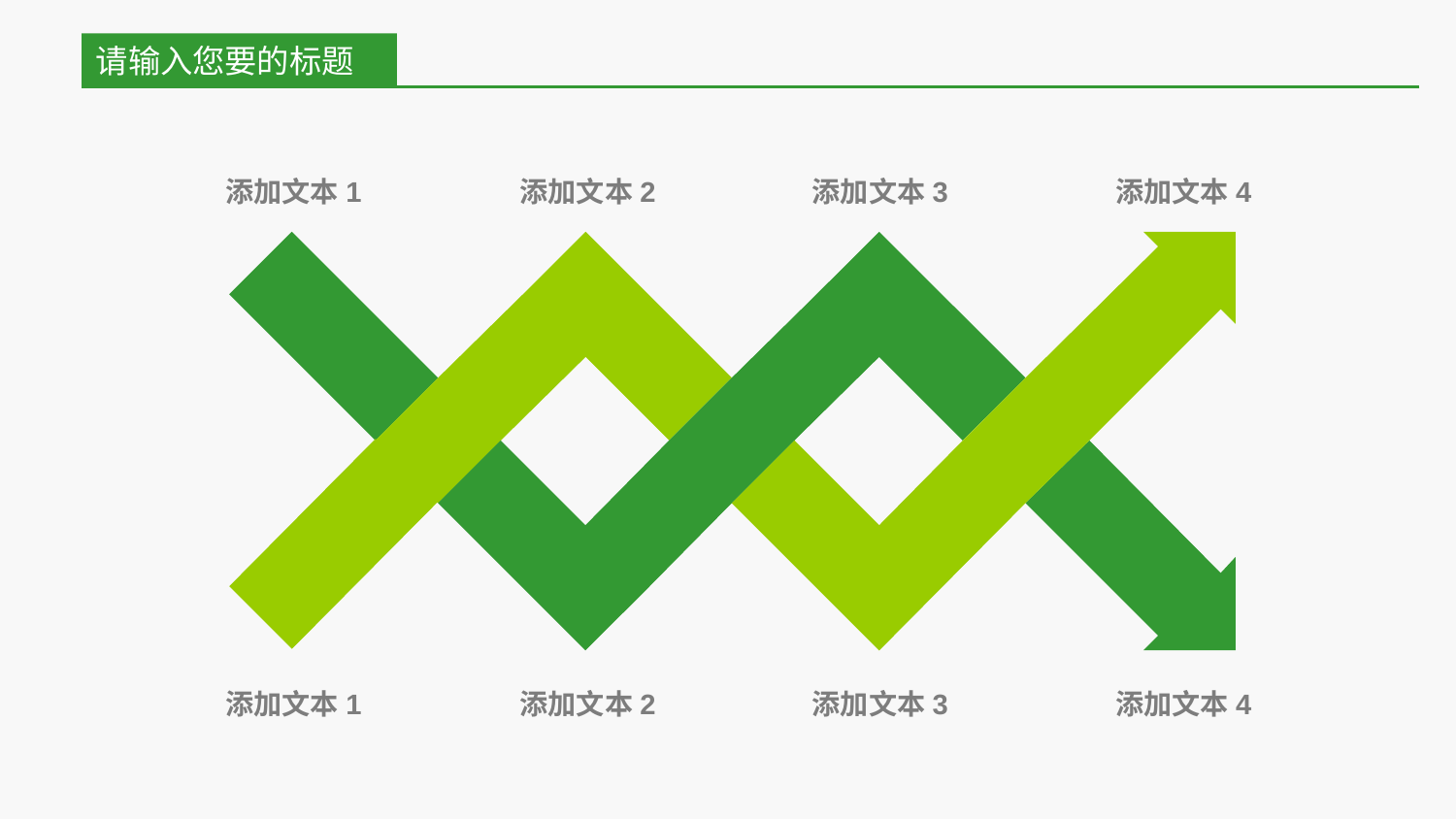

请输入您要的标题
添加文本1
添加文本2
添加文本3
添加文本4

添加文本1
添加文本2
添加文本3
添加文本4